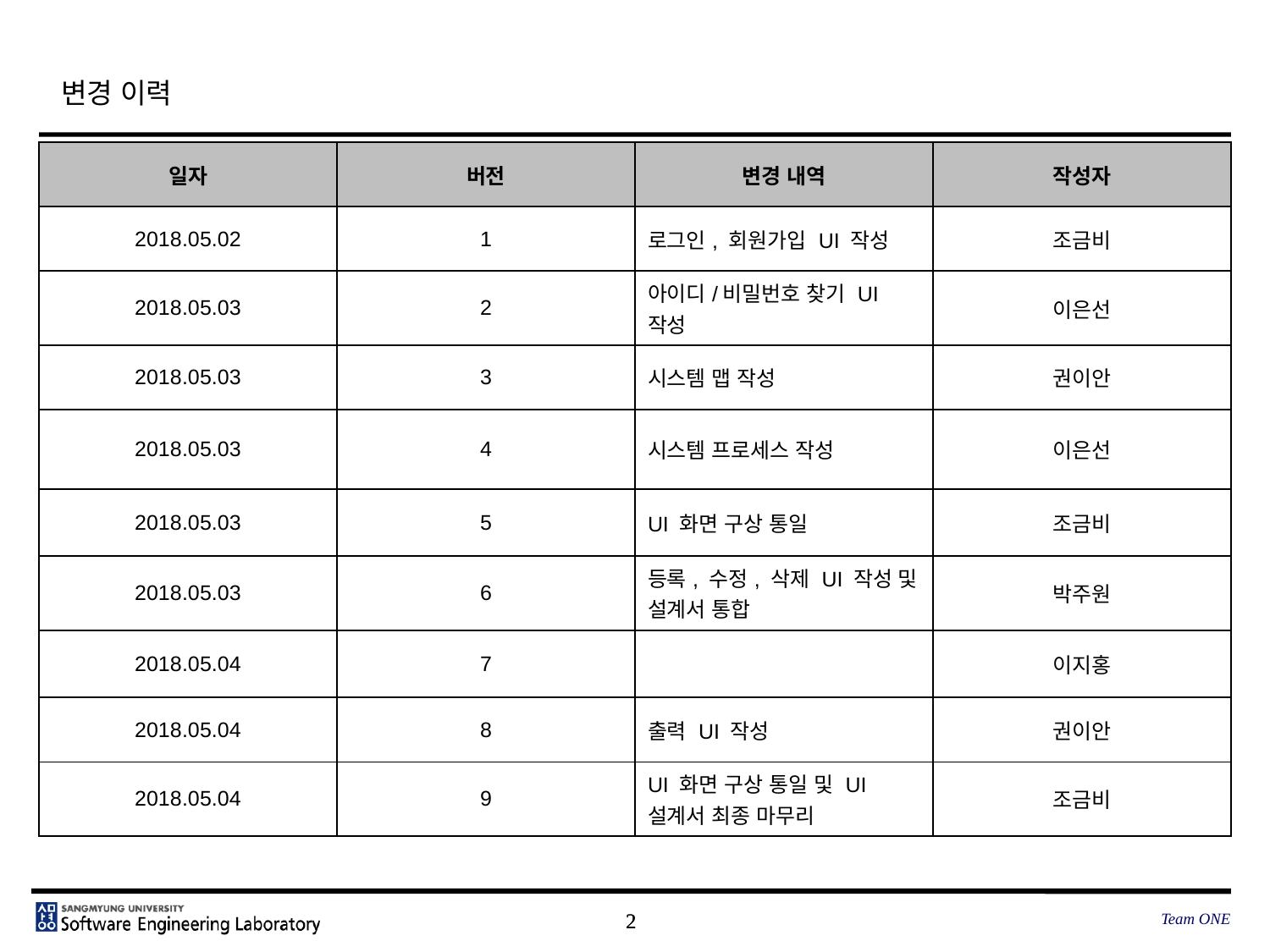

# 변경 이력
| 일자 | 버전 | 변경 내역 | 작성자 |
| --- | --- | --- | --- |
| 2018.05.02 | 1 | 로그인, 회원가입 UI 작성 | 조금비 |
| 2018.05.03 | 2 | 아이디/비밀번호 찾기 UI 작성 | 이은선 |
| 2018.05.03 | 3 | 시스템 맵 작성 | 권이안 |
| 2018.05.03 | 4 | 시스템 프로세스 작성 | 이은선 |
| 2018.05.03 | 5 | UI 화면 구상 통일 | 조금비 |
| 2018.05.03 | 6 | 등록, 수정, 삭제 UI 작성 및 설계서 통합 | 박주원 |
| 2018.05.04 | 7 |  | 이지홍 |
| 2018.05.04 | 8 | 출력 UI 작성 | 권이안 |
| 2018.05.04 | 9 | UI 화면 구상 통일 및 UI설계서 최종 마무리 | 조금비 |
Team ONE